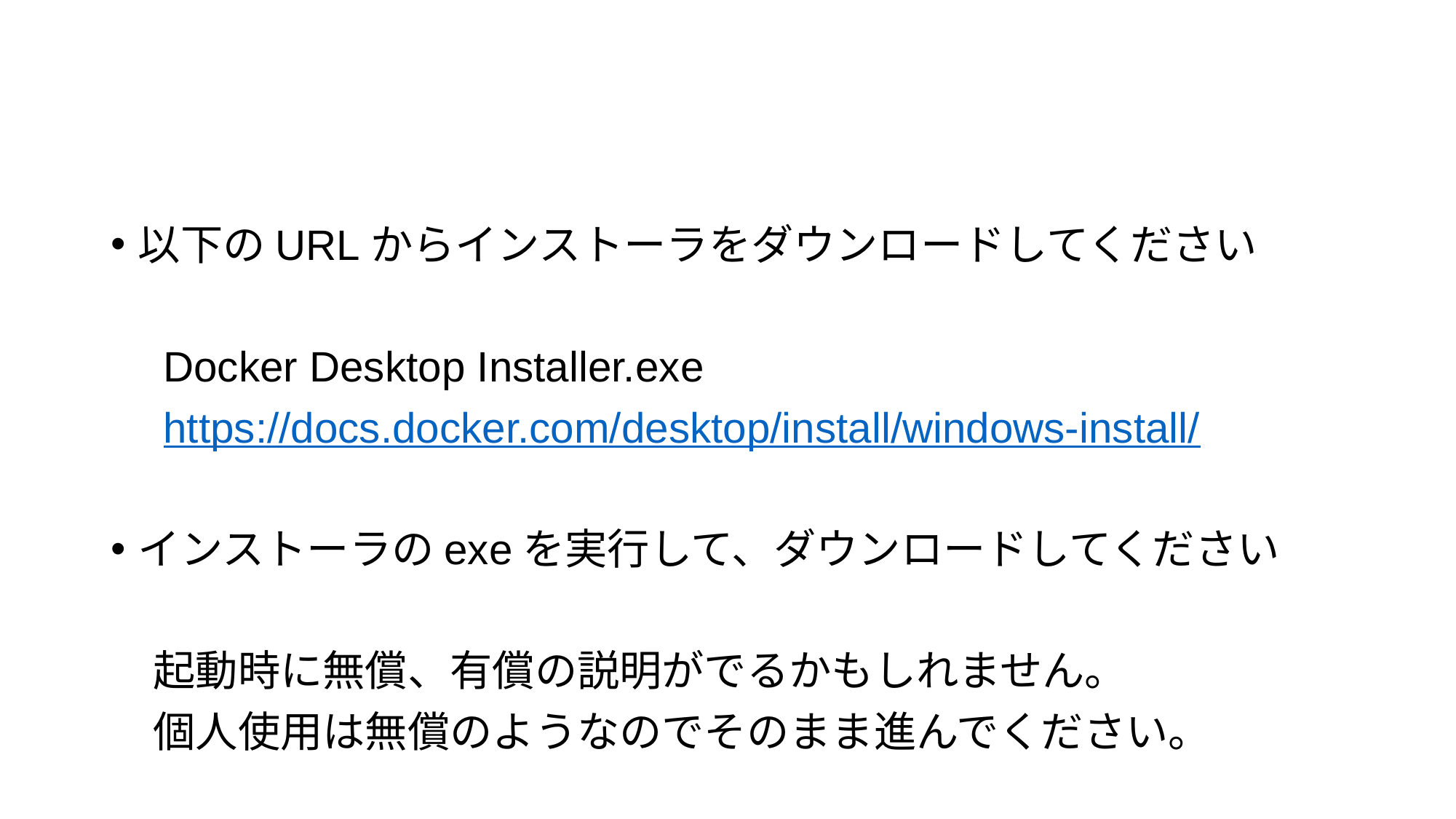

#
以下のURLからインストーラをダウンロードしてください

　Docker Desktop Installer.exe
　https://docs.docker.com/desktop/install/windows-install/

インストーラのexeを実行して、ダウンロードしてください

　起動時に無償、有償の説明がでるかもしれません。
　個人使用は無償のようなのでそのまま進んでください。